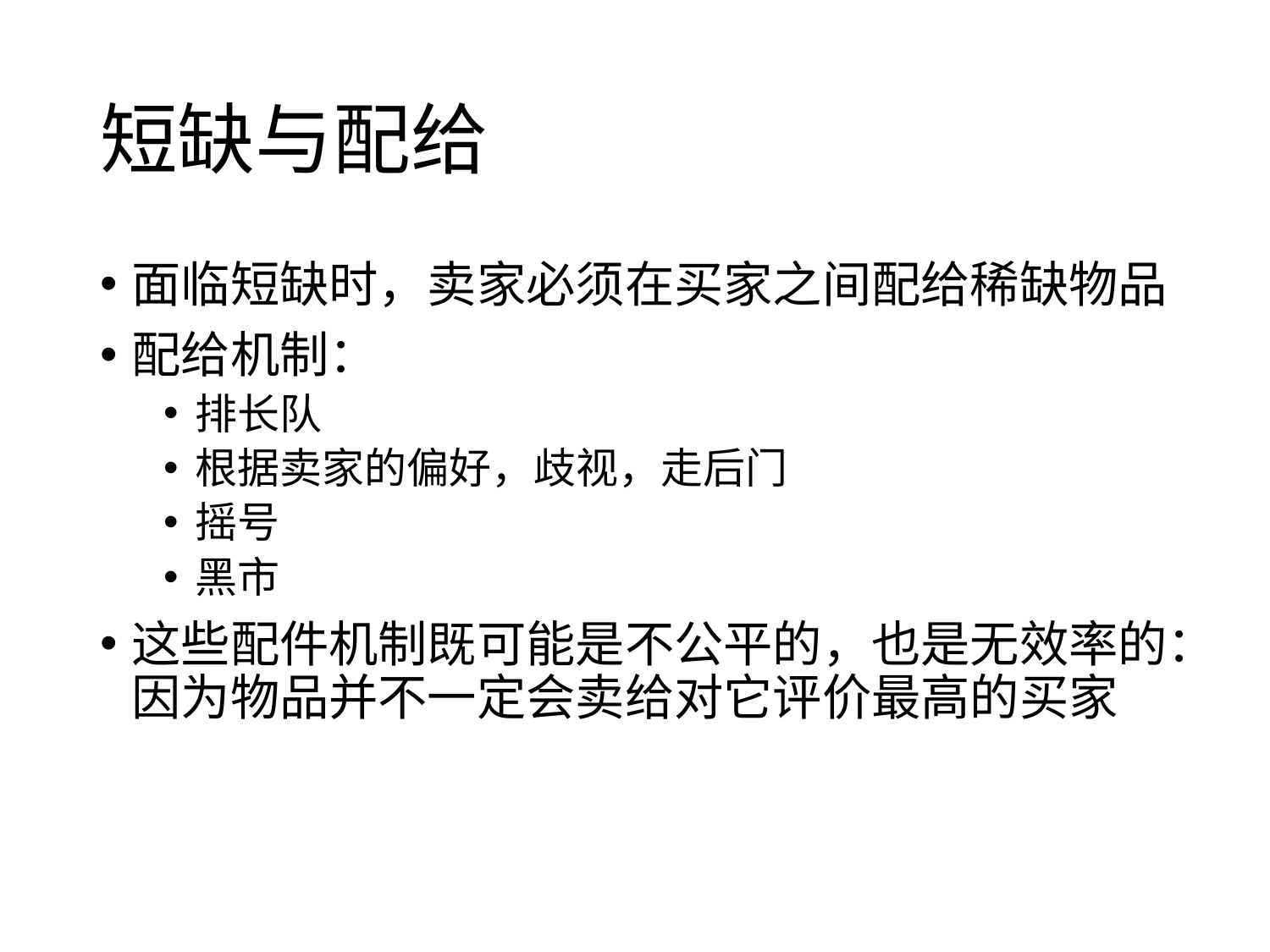

# 短缺与配给
面临短缺时，卖家必须在买家之间配给稀缺物品
配给机制：
排长队
根据卖家的偏好，歧视，走后门
摇号
黑市
这些配件机制既可能是不公平的，也是无效率的：因为物品并不一定会卖给对它评价最高的买家